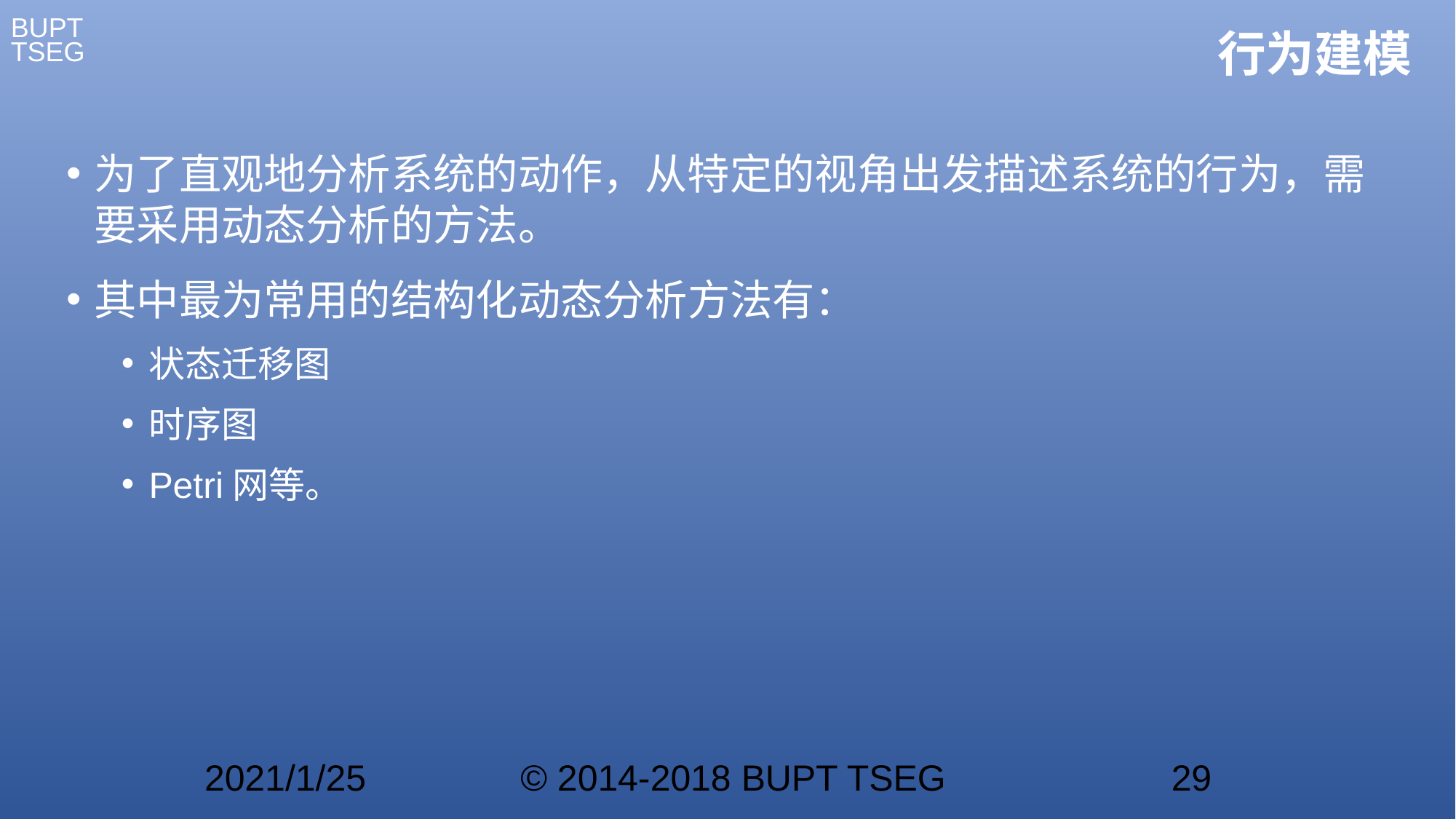

# 行为建模
为了直观地分析系统的动作，从特定的视角出发描述系统的行为，需要采用动态分析的方法。
其中最为常用的结构化动态分析方法有：
状态迁移图
时序图
Petri网等。
2021/1/25
© 2014-2018 BUPT TSEG
29